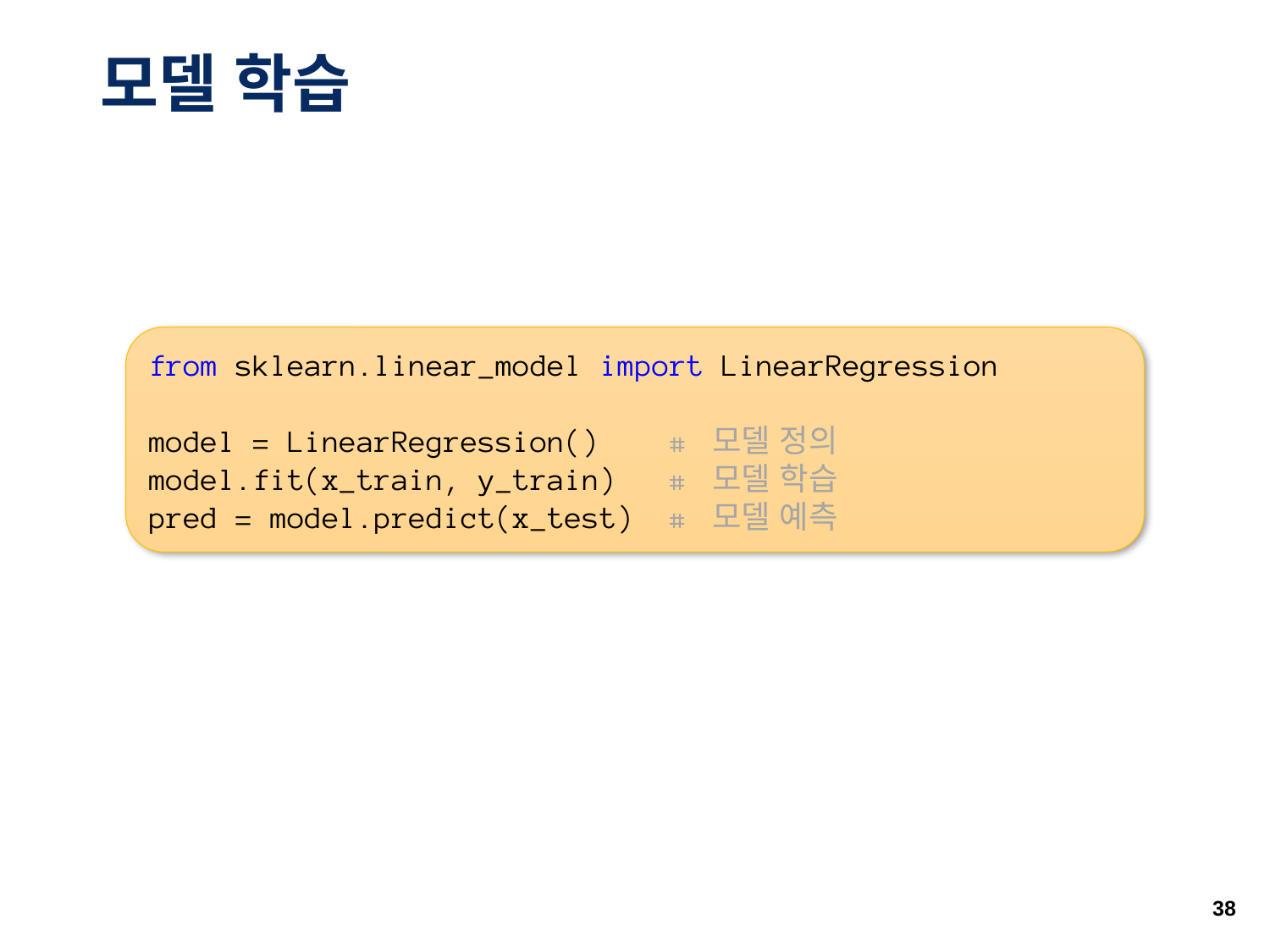

# 모델 학습
from sklearn.linear_model import LinearRegression

model = LinearRegression()    # 모델 정의
model.fit(x_train, y_train)   # 모델 학습
pred = model.predict(x_test)  # 모델 예측
38